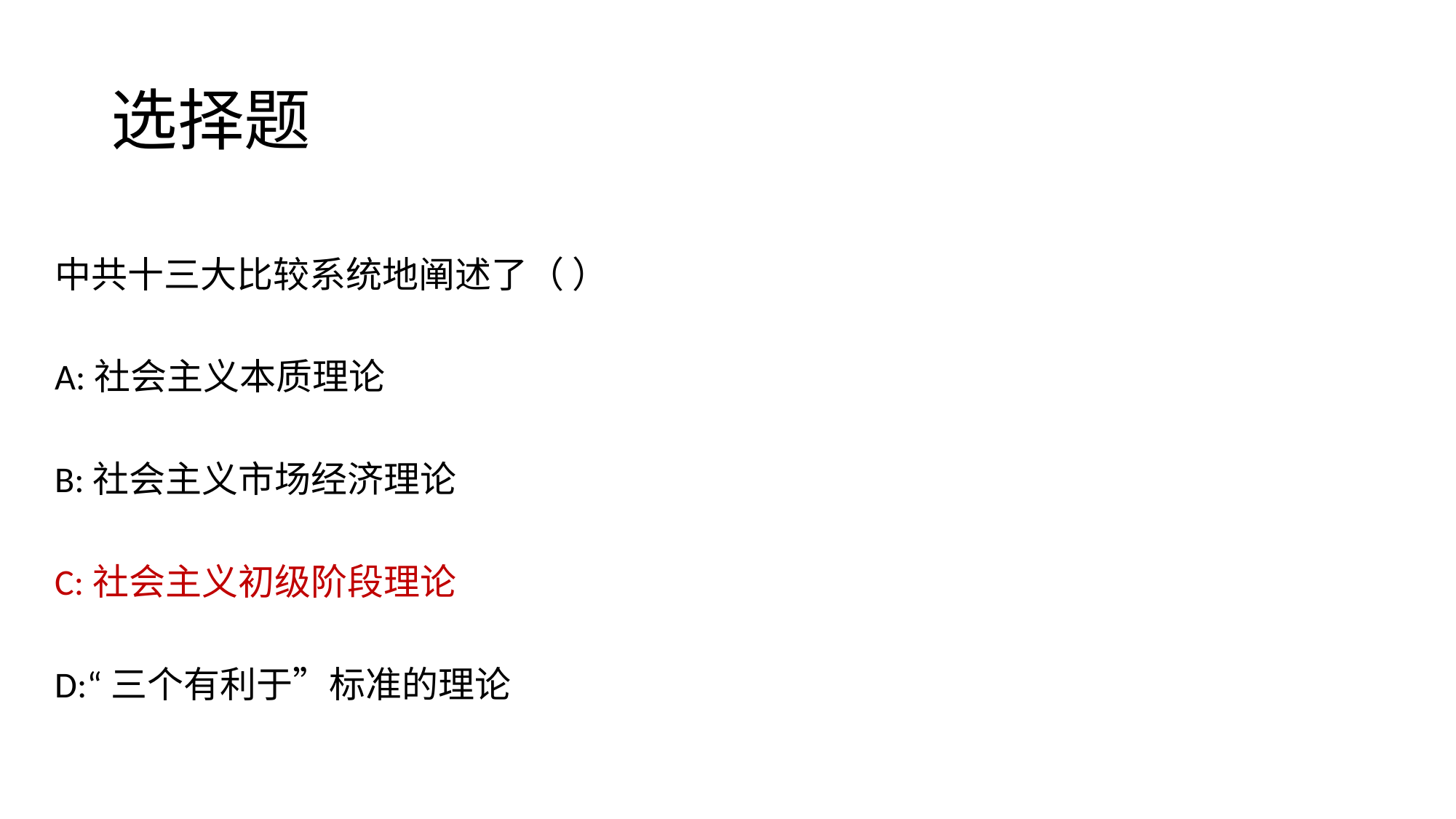

# 选择题
中共十三大比较系统地阐述了（ ）
A:社会主义本质理论
B:社会主义市场经济理论
C:社会主义初级阶段理论
D:“三个有利于”标准的理论